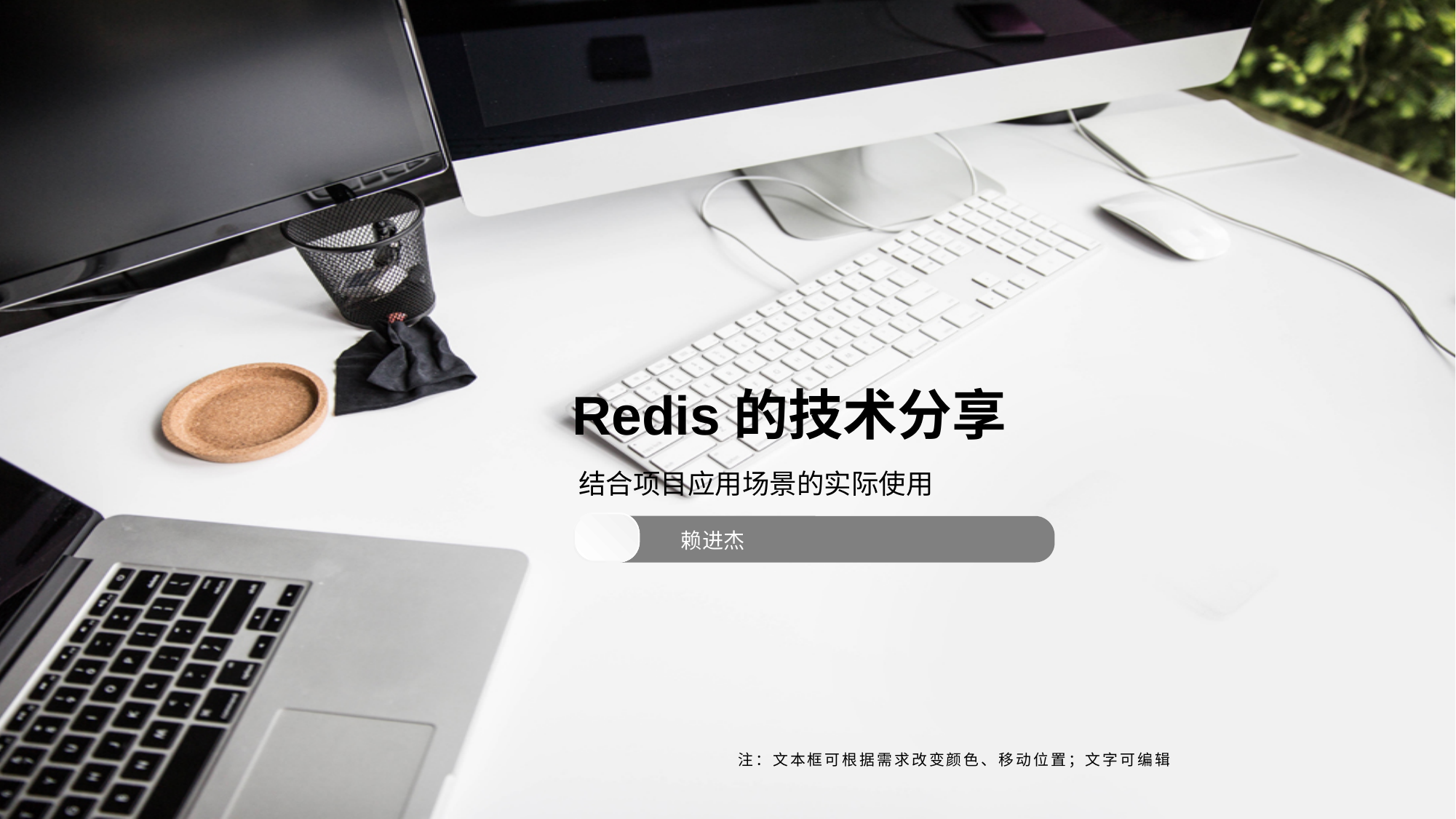

Redis的技术分享
结合项目应用场景的实际使用

赖进杰

注：文本框可根据需求改变颜色、移动位置；文字可编辑